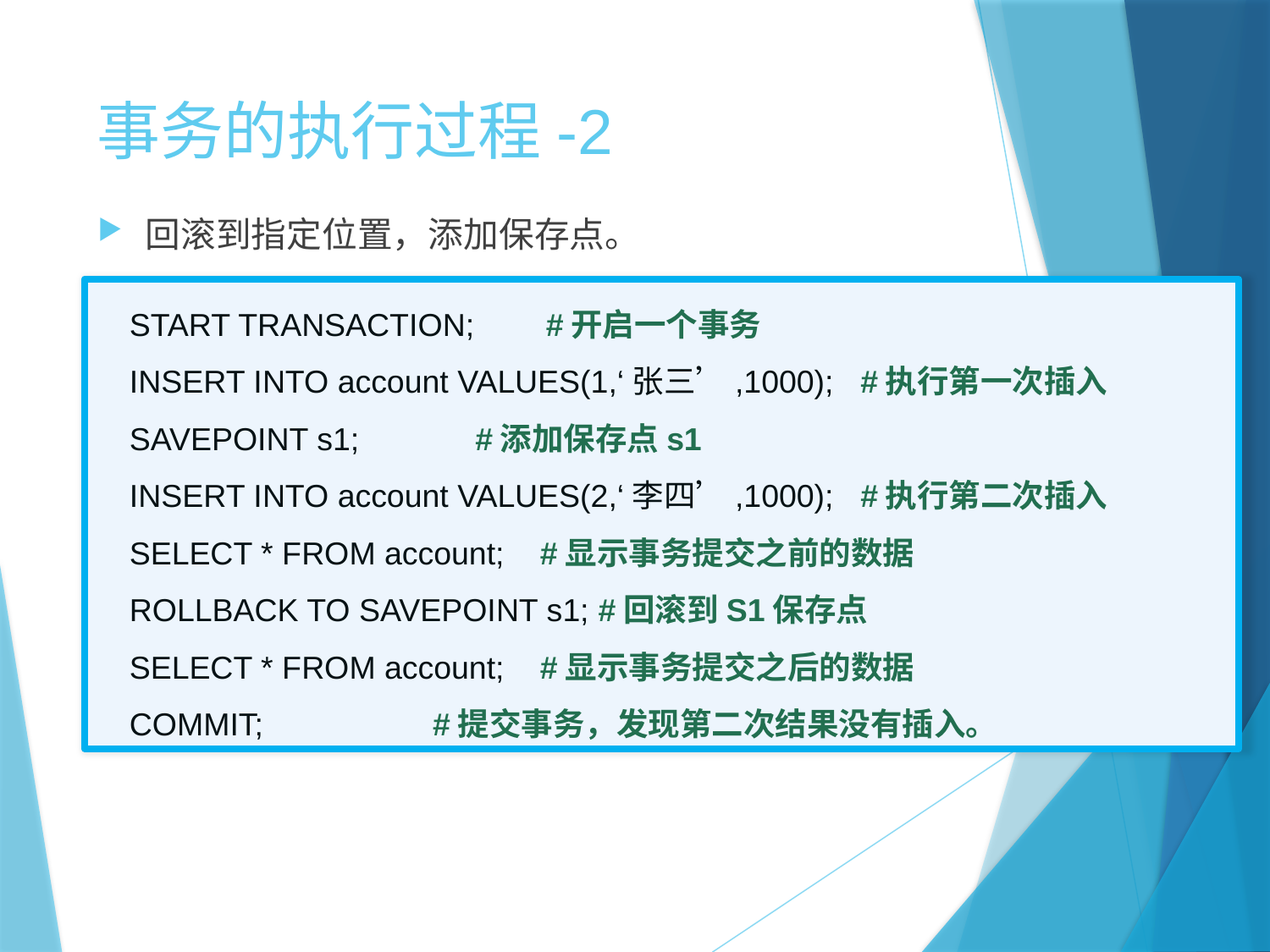

# 事务的执行过程-2
回滚到指定位置，添加保存点。
START TRANSACTION;        #开启一个事务
INSERT INTO account VALUES(1,‘张三’,1000);   #执行第一次插入
SAVEPOINT s1;             #添加保存点s1
INSERT INTO account VALUES(2,‘李四’,1000);   #执行第二次插入
SELECT * FROM account;    #显示事务提交之前的数据
ROLLBACK TO SAVEPOINT s1; #回滚到S1保存点
SELECT * FROM account;    #显示事务提交之后的数据
COMMIT;                   #提交事务，发现第二次结果没有插入。